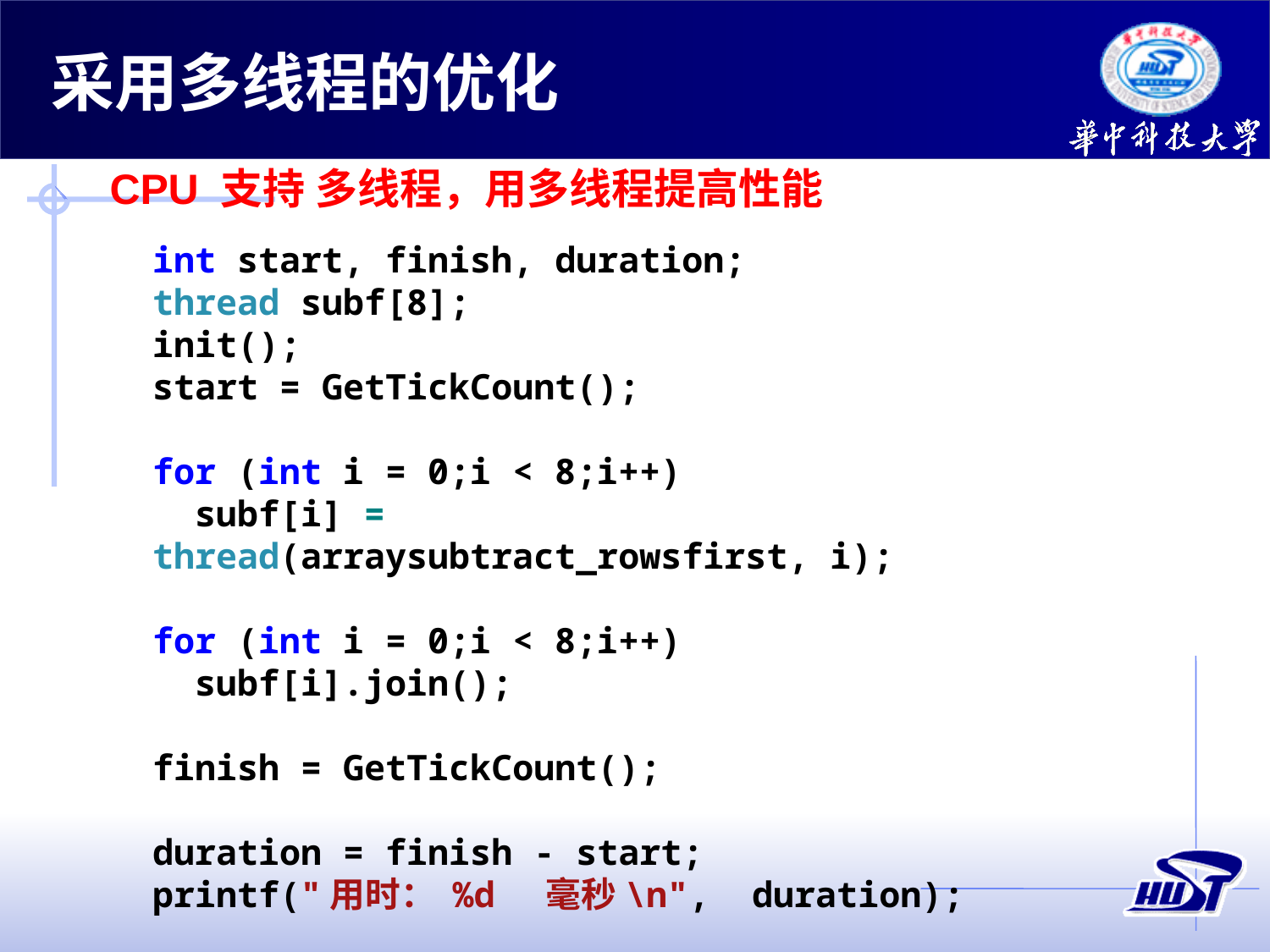

采用多线程的优化
CPU 支持 多线程，用多线程提高性能
int start, finish, duration;
thread subf[8];
init();
start = GetTickCount();

for (int i = 0;i < 8;i++)
  subf[i] = thread(arraysubtract_rowsfirst, i);

for (int i = 0;i < 8;i++)
  subf[i].join();

finish = GetTickCount();

duration = finish - start;
printf("用时： %d  毫秒\n",  duration);